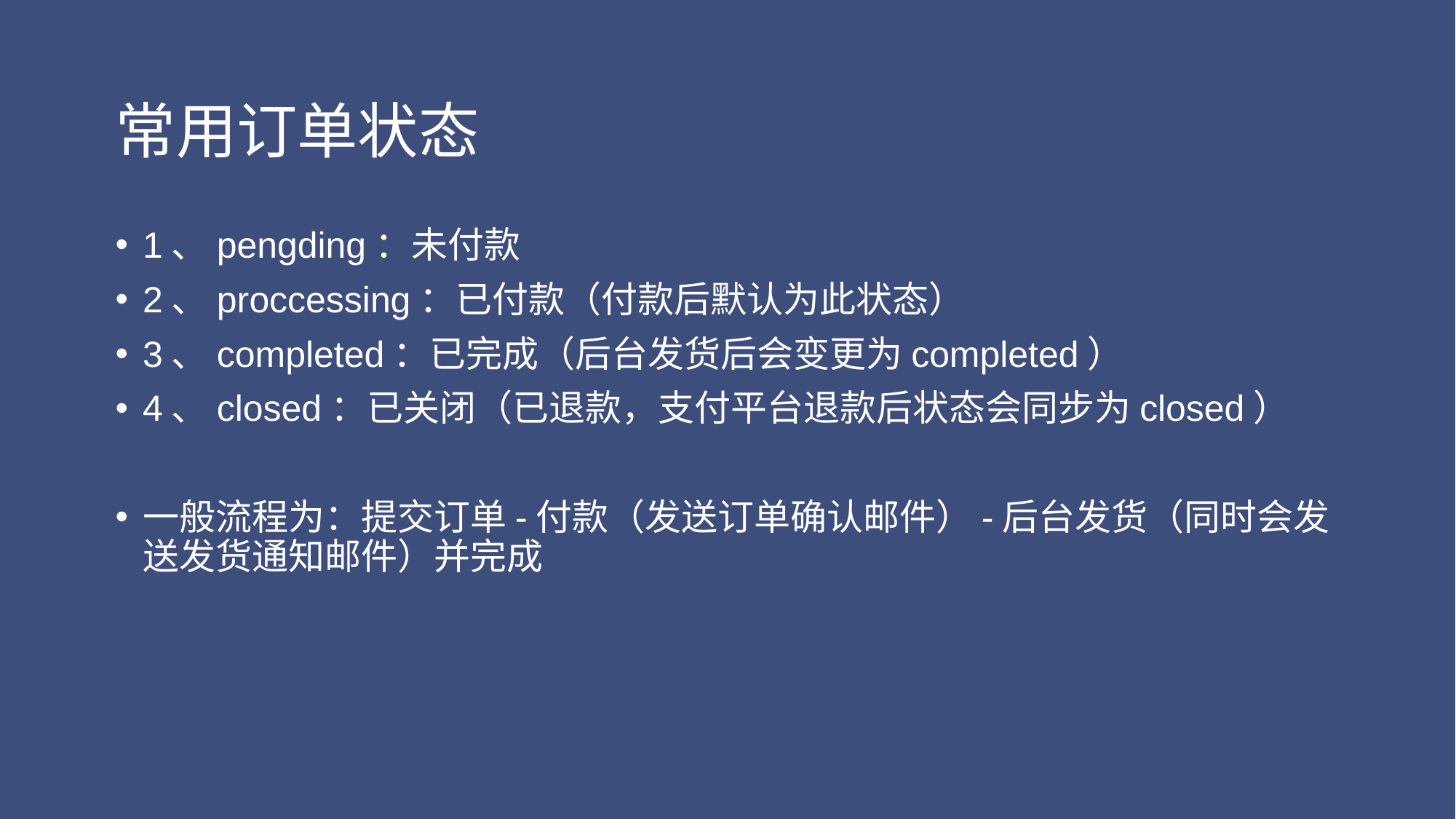

# 常用订单状态
1、pengding：未付款
2、proccessing：已付款（付款后默认为此状态）
3、completed：已完成（后台发货后会变更为completed）
4、closed：已关闭（已退款，支付平台退款后状态会同步为closed）

一般流程为：提交订单-付款（发送订单确认邮件）-后台发货（同时会发送发货通知邮件）并完成